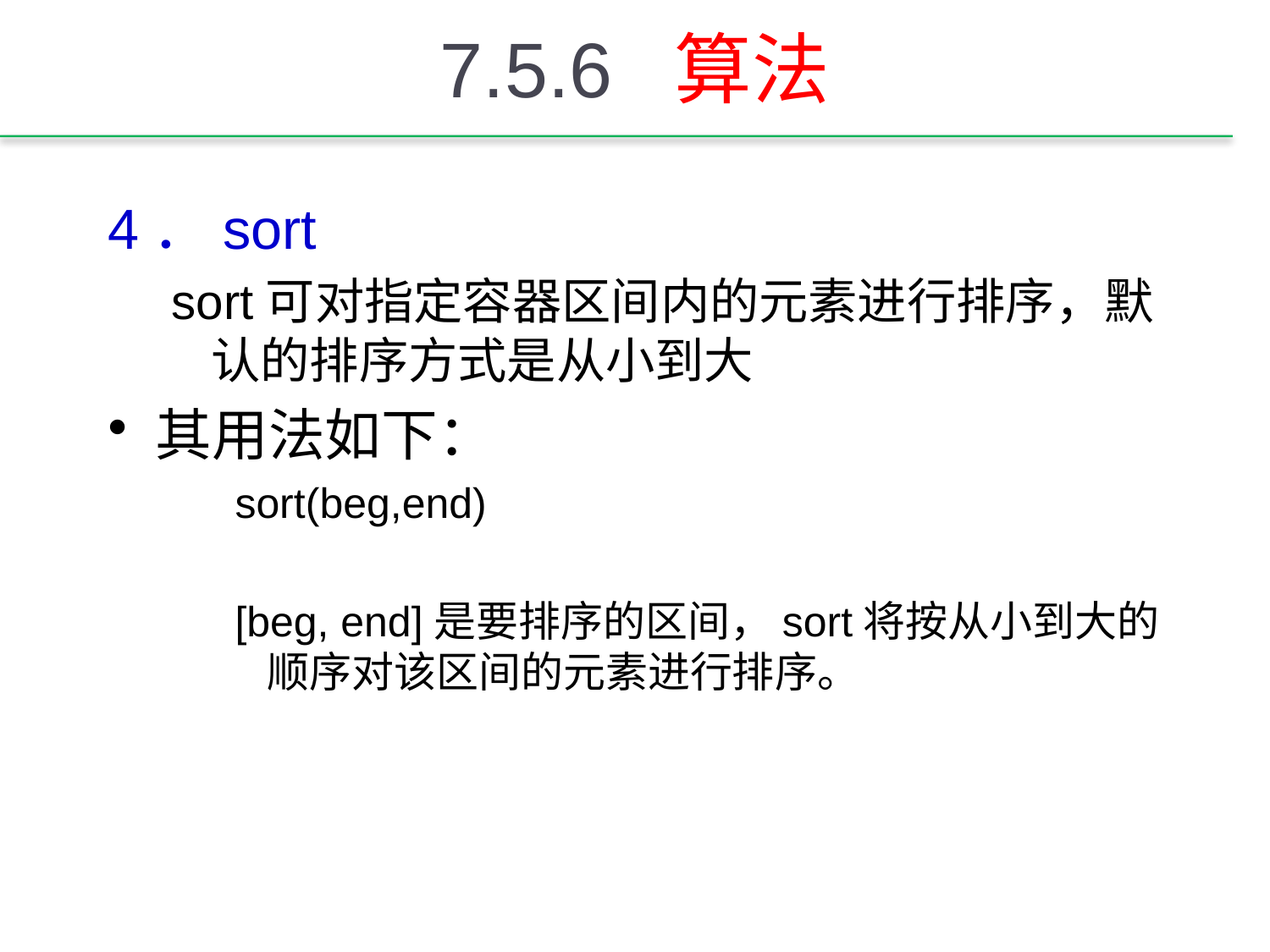

# 7.5.6  算法
4．sort
sort可对指定容器区间内的元素进行排序，默认的排序方式是从小到大
其用法如下：
sort(beg,end)

[beg, end]是要排序的区间，sort将按从小到大的顺序对该区间的元素进行排序。